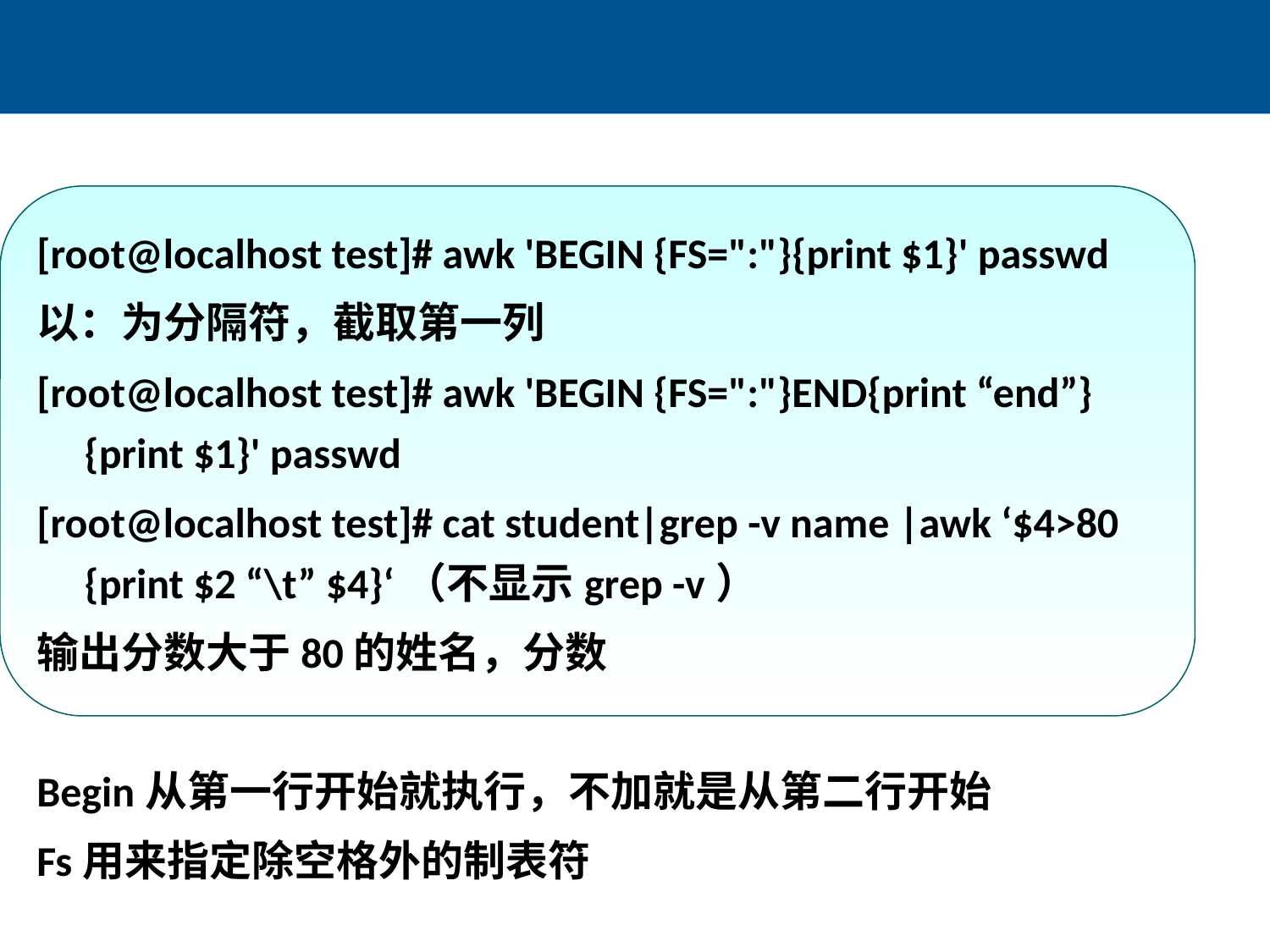

#
[root@localhost test]# awk 'BEGIN {FS=":"}{print $1}' passwd
以：为分隔符，截取第一列
[root@localhost test]# awk 'BEGIN {FS=":"}END{print “end”}{print $1}' passwd
[root@localhost test]# cat student|grep -v name |awk ‘$4>80 {print $2 “\t” $4}‘（不显示grep -v）
输出分数大于80的姓名，分数

Begin从第一行开始就执行，不加就是从第二行开始
Fs用来指定除空格外的制表符